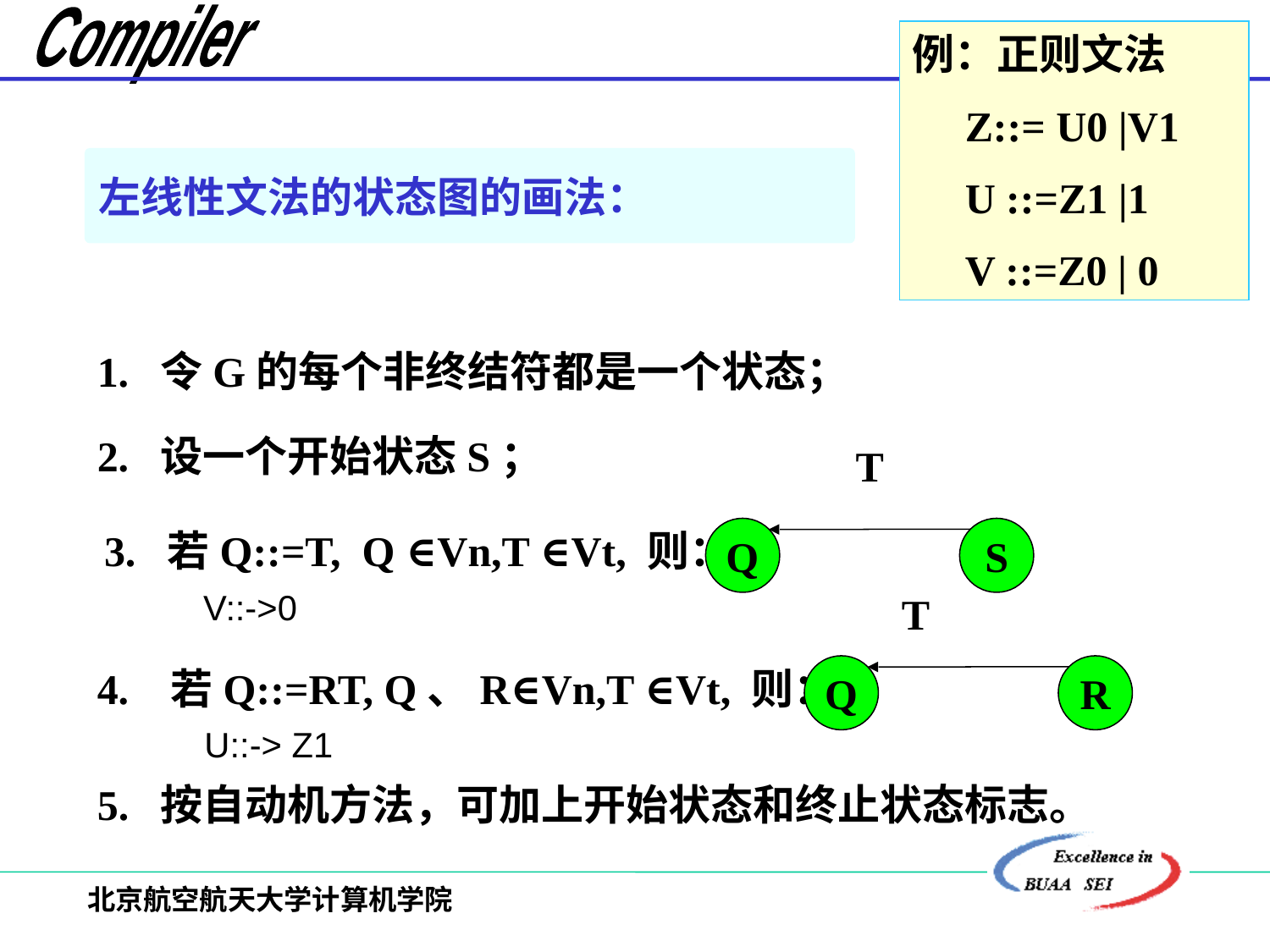

例：正则文法
     Z::= U0 |V1
     U ::=Z1 |1
     V ::=Z0 | 0
左线性文法的状态图的画法：
1.  令G的每个非终结符都是一个状态；
2.  设一个开始状态S；
T
3.  若Q::=T,  Q ∈Vn,T ∈Vt, 则：
Q
S
	V::->0
T
4.   若Q::=RT, Q、R∈Vn,T ∈Vt, 则：
Q
R
	U::-> Z1
5.  按自动机方法，可加上开始状态和终止状态标志。